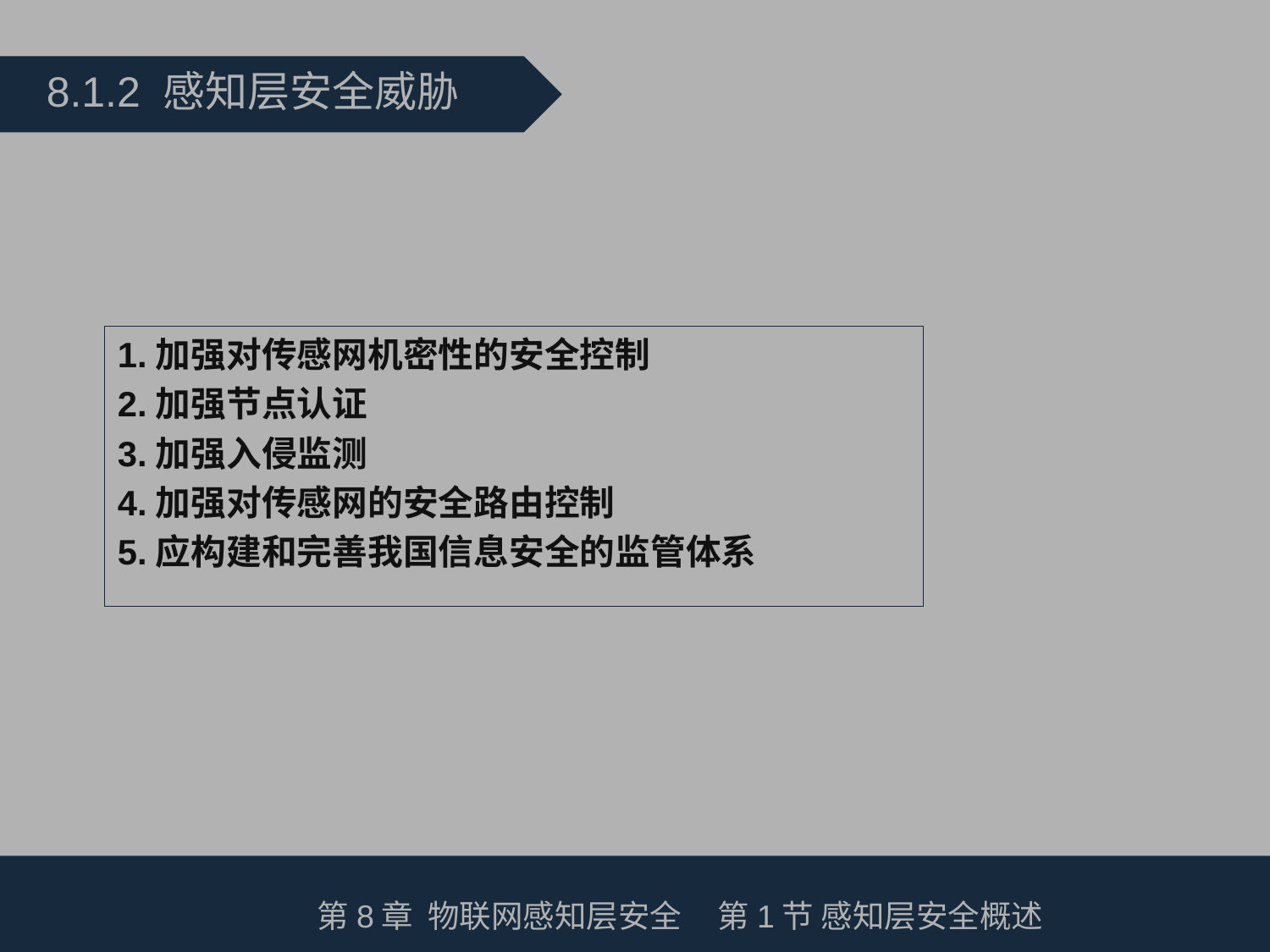

8.1.2 感知层安全威胁
1.加强对传感网机密性的安全控制
2.加强节点认证
3.加强入侵监测
4.加强对传感网的安全路由控制
5.应构建和完善我国信息安全的监管体系

第8章  物联网感知层安全     第1节 感知层安全概述